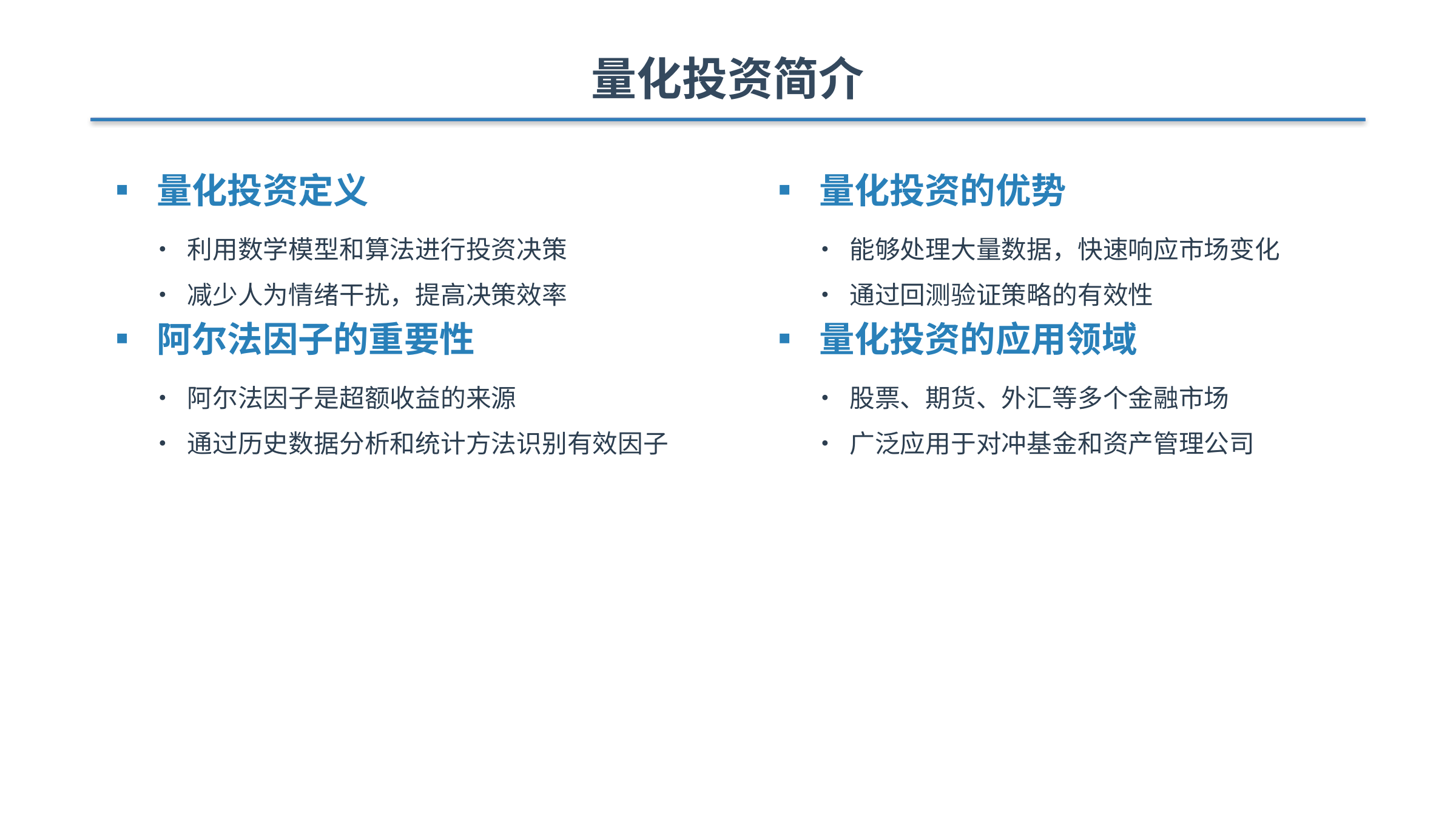

量化投资简介

▪ 量化投资定义
• 利用数学模型和算法进行投资决策
• 减少人为情绪干扰，提高决策效率
▪ 阿尔法因子的重要性
• 阿尔法因子是超额收益的来源
• 通过历史数据分析和统计方法识别有效因子

▪ 量化投资的优势
• 能够处理大量数据，快速响应市场变化
• 通过回测验证策略的有效性
▪ 量化投资的应用领域
• 股票、期货、外汇等多个金融市场
• 广泛应用于对冲基金和资产管理公司